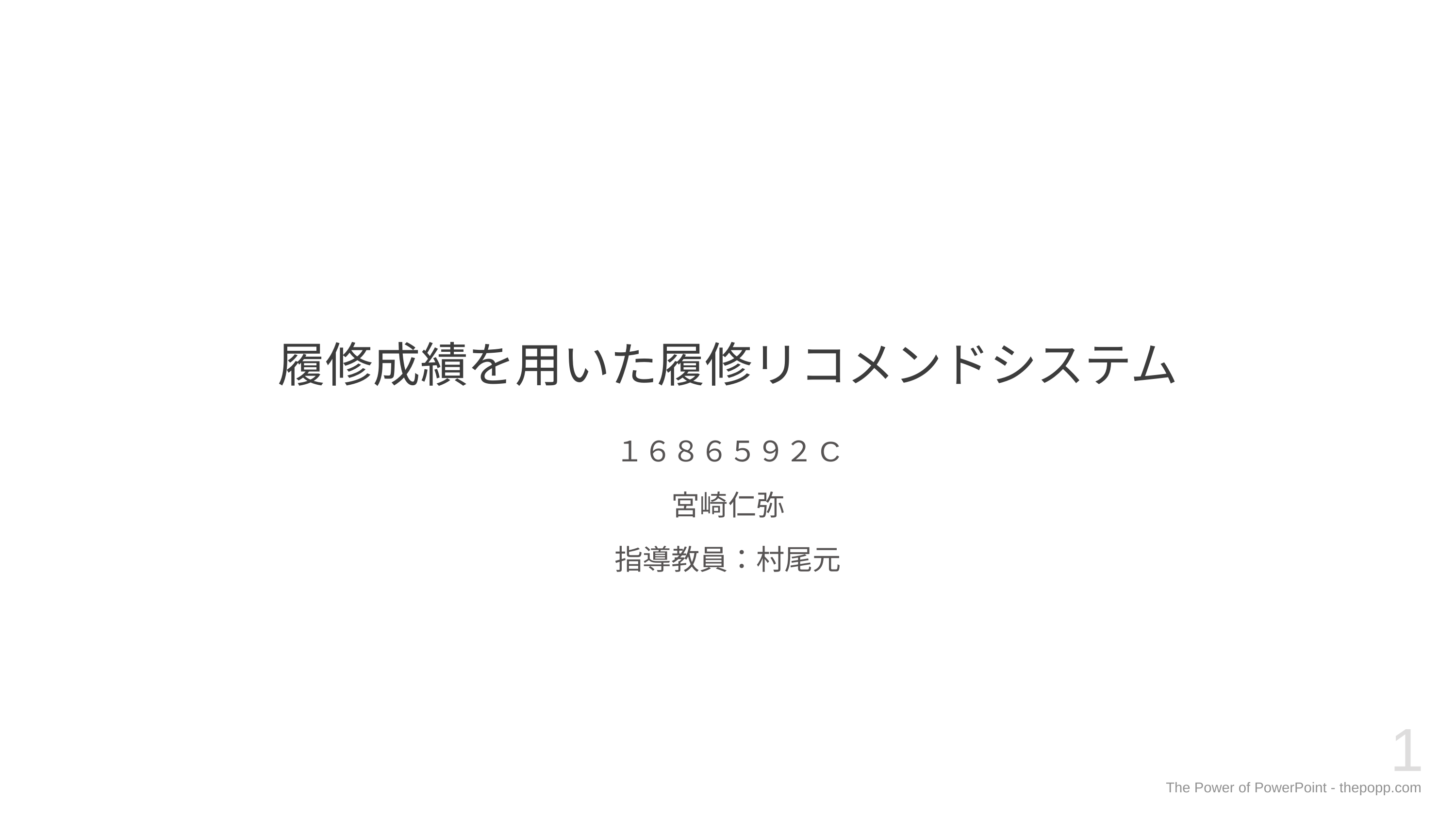

# 履修成績を用いた履修リコメンドシステム
１６８６５９２C
宮崎仁弥
指導教員：村尾元
1
The Power of PowerPoint - thepopp.com